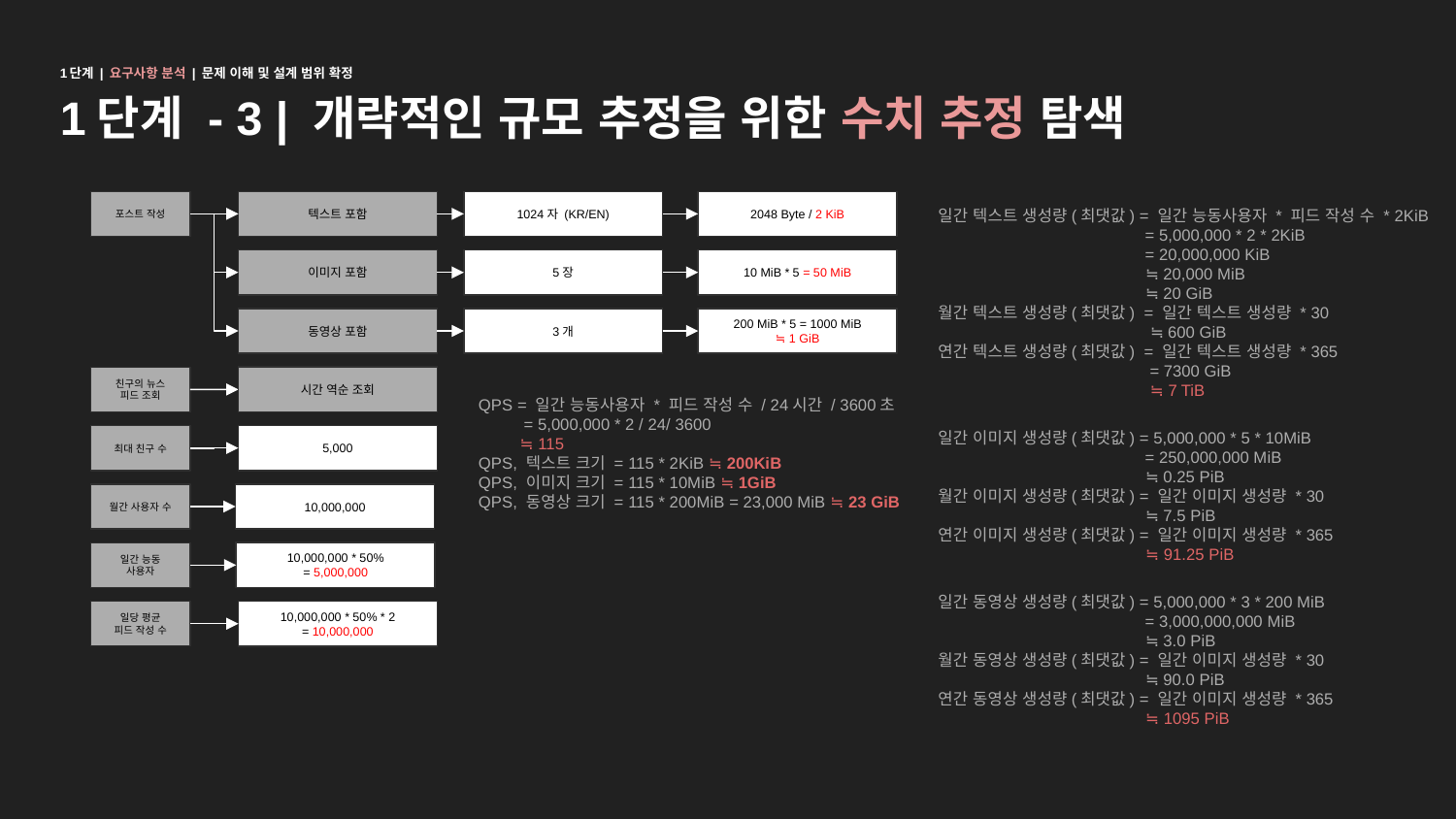

1단계 | 요구사항 분석 | 문제 이해 및 설계 범위 확정
# 1단계 - 3 | 개략적인 규모 추정을 위한 수치 추정 탐색
텍스트 포함
1024자 (KR/EN)
2048 Byte / 2 KiB
포스트 작성
일간 텍스트 생성량(최댓값) = 일간 능동사용자 * 피드 작성 수 * 2KiB
                                             = 5,000,000 * 2 * 2KiB
                                             = 20,000,000 KiB
                                             ≒ 20,000 MiB
                                             ≒ 20 GiB
월간 텍스트 생성량(최댓값)  = 일간 텍스트 생성량 * 30
                                              ≒ 600 GiB
연간 텍스트 생성량(최댓값)  = 일간 텍스트 생성량 * 365
                                              = 7300 GiB
                                              ≒ 7 TiB
5장
10 MiB * 5 = 50 MiB
이미지 포함
3개
200 MiB * 5 = 1000 MiB
≒ 1 GiB
동영상 포함
시간 역순 조회
친구의 뉴스 피드 조회
QPS = 일간 능동사용자 * 피드 작성 수 / 24시간 / 3600초
         = 5,000,000 * 2 / 24/ 3600
         ≒ 115
QPS, 텍스트 크기 = 115 * 2KiB ≒ 200KiB
QPS, 이미지 크기 = 115 * 10MiB ≒ 1GiB
QPS, 동영상 크기 = 115 * 200MiB = 23,000 MiB ≒ 23 GiB
일간 이미지 생성량(최댓값) = 5,000,000 * 5 * 10MiB
                                             = 250,000,000 MiB
                                             ≒ 0.25 PiB
월간 이미지 생성량(최댓값) = 일간 이미지 생성량 * 30
                                             ≒ 7.5 PiB
연간 이미지 생성량(최댓값) = 일간 이미지 생성량 * 365
                                             ≒ 91.25 PiB
5,000
최대 친구 수
10,000,000
월간 사용자 수
10,000,000 * 50%
= 5,000,000
일간 능동 사용자
일간 동영상 생성량(최댓값) = 5,000,000 * 3 * 200 MiB
                                             = 3,000,000,000 MiB
                                             ≒ 3.0 PiB
월간 동영상 생성량(최댓값) = 일간 이미지 생성량 * 30
                                             ≒ 90.0 PiB
연간 동영상 생성량(최댓값) = 일간 이미지 생성량 * 365
                                             ≒ 1095 PiB
일당 평균
피드 작성 수
10,000,000 * 50% * 2
= 10,000,000